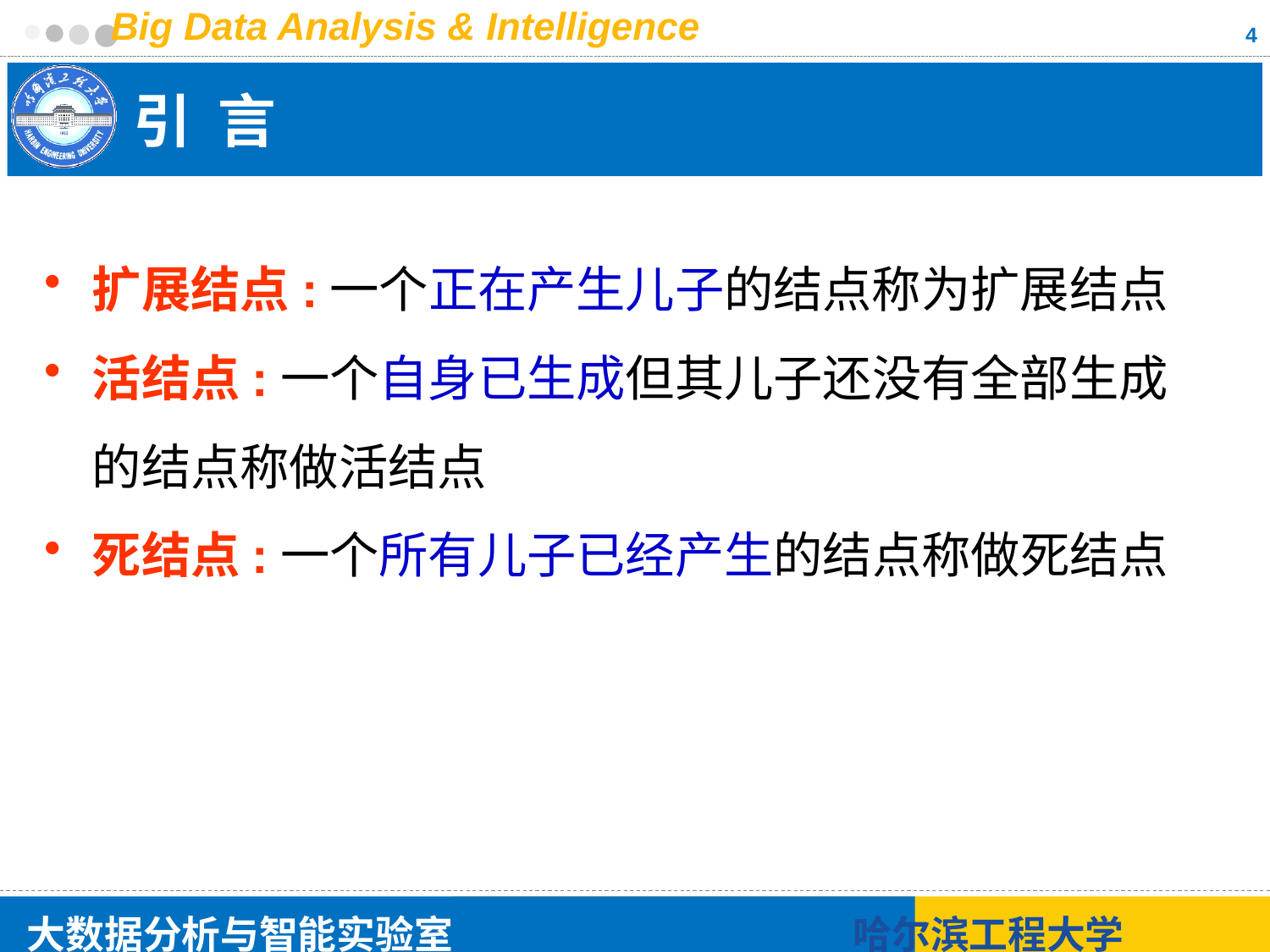

4
# 引  言
扩展结点:一个正在产生儿子的结点称为扩展结点
活结点:一个自身已生成但其儿子还没有全部生成的结点称做活结点
死结点:一个所有儿子已经产生的结点称做死结点